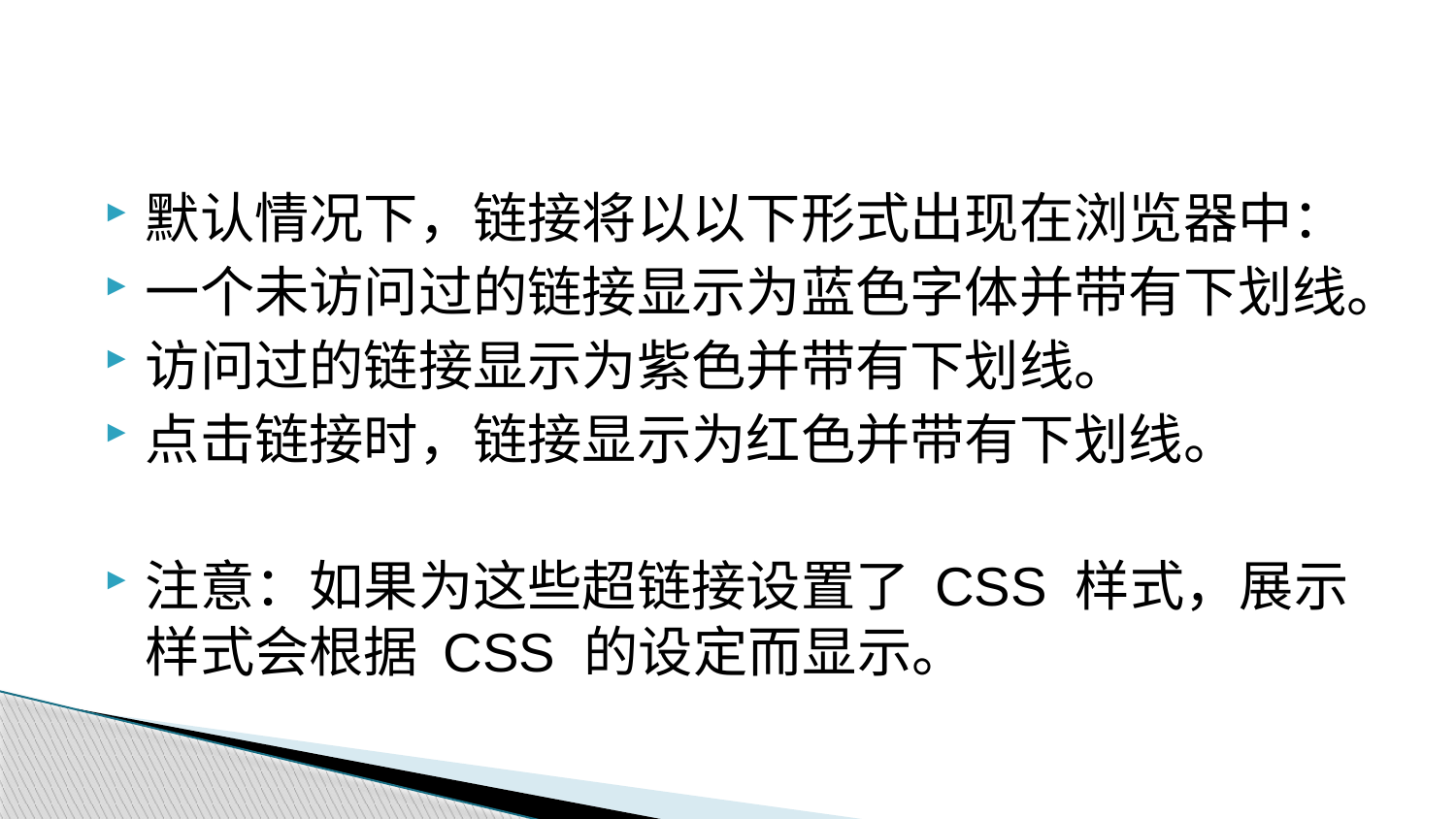

#
默认情况下，链接将以以下形式出现在浏览器中：
一个未访问过的链接显示为蓝色字体并带有下划线。
访问过的链接显示为紫色并带有下划线。
点击链接时，链接显示为红色并带有下划线。

注意：如果为这些超链接设置了 CSS 样式，展示样式会根据 CSS 的设定而显示。